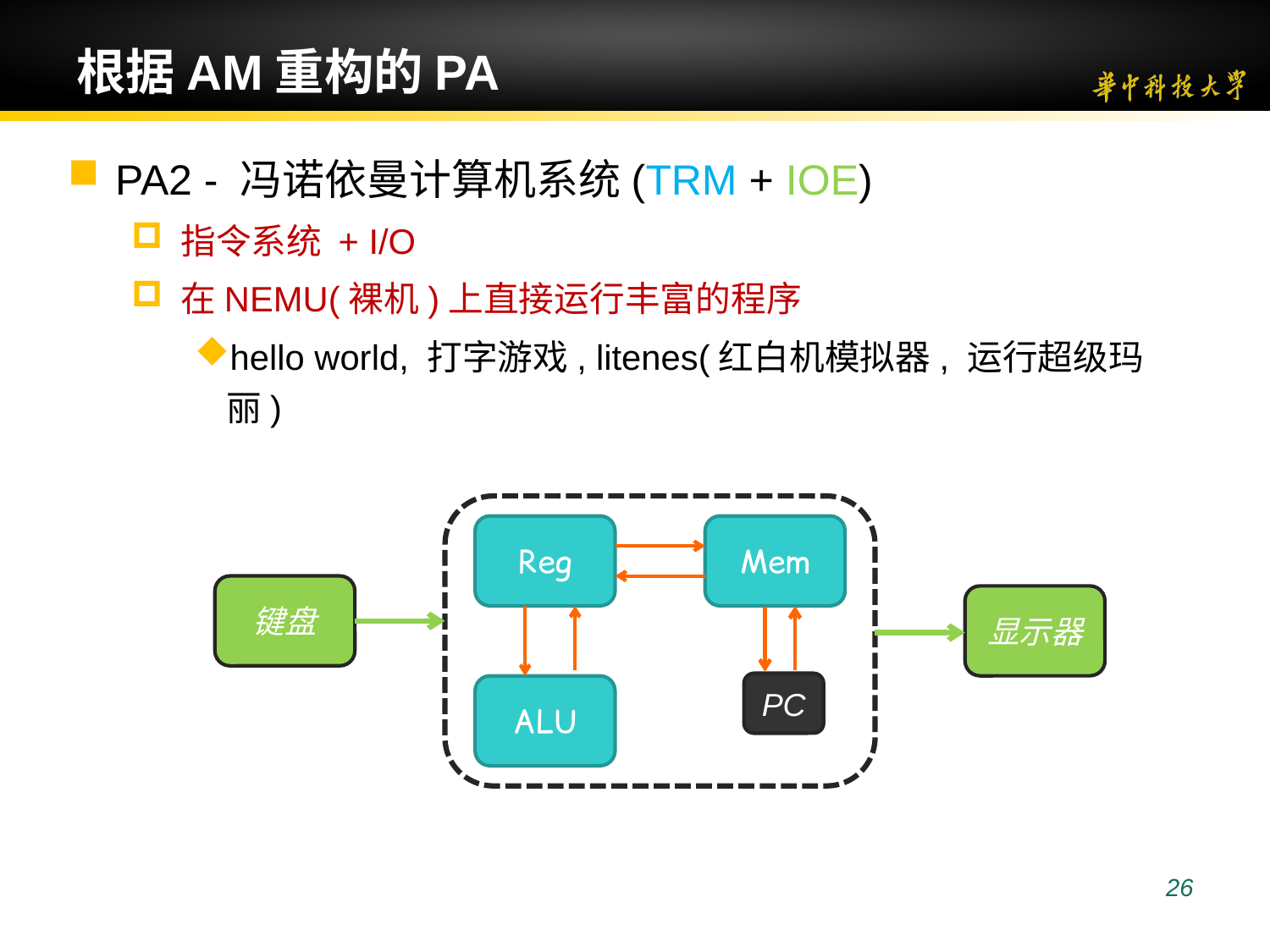

26
# 根据AM重构的PA
PA2 - 冯诺依曼计算机系统(TRM + IOE)
指令系统 + I/O
在NEMU(裸机)上直接运行丰富的程序
hello world, 打字游戏, litenes(红白机模拟器, 运行超级玛丽)

Reg
Mem
ALU
键盘
显示器
PC